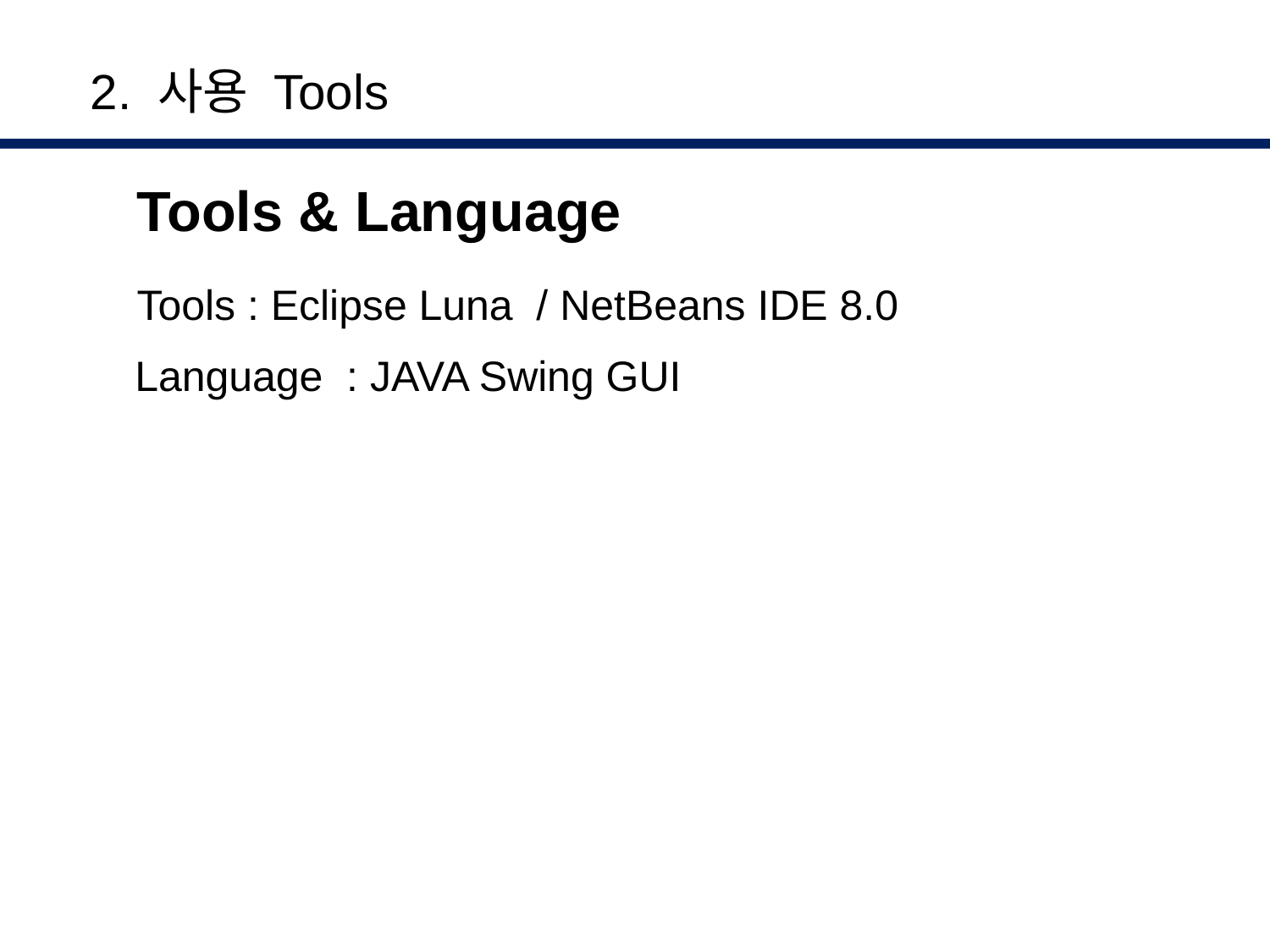

2. 사용 Tools

Tools & Language
Tools : Eclipse Luna  / NetBeans IDE 8.0
Language  : JAVA Swing GUI